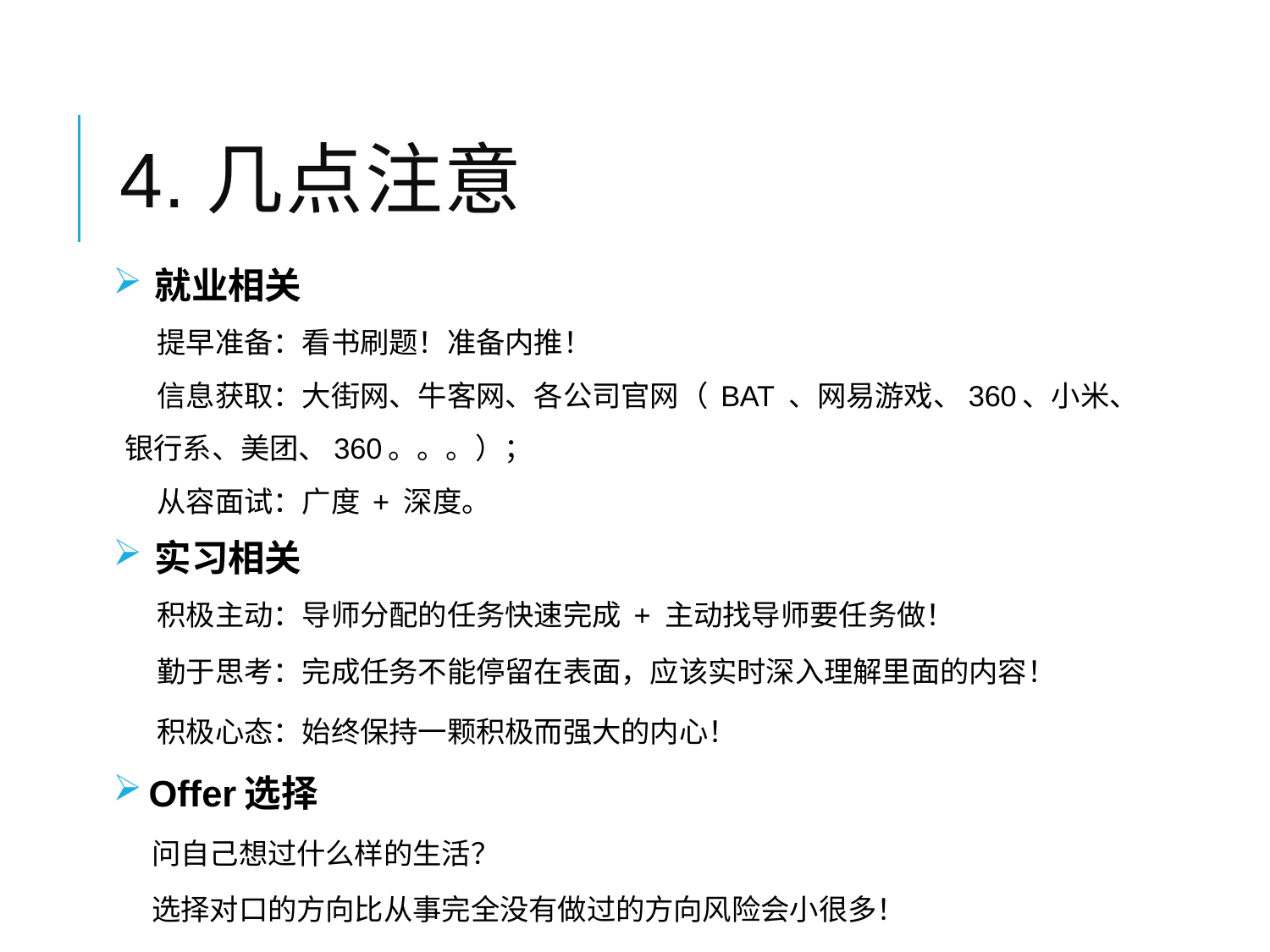

# 4.几点注意
 就业相关
    提早准备：看书刷题！准备内推！
    信息获取：大街网、牛客网、各公司官网（ BAT 、网易游戏、360、小米、
银行系、美团、360。。。）；
    从容面试：广度 + 深度。
 实习相关
    积极主动：导师分配的任务快速完成 + 主动找导师要任务做！
    勤于思考：完成任务不能停留在表面，应该实时深入理解里面的内容！
    积极心态：始终保持一颗积极而强大的内心！
 Offer选择
     问自己想过什么样的生活？
     选择对口的方向比从事完全没有做过的方向风险会小很多！